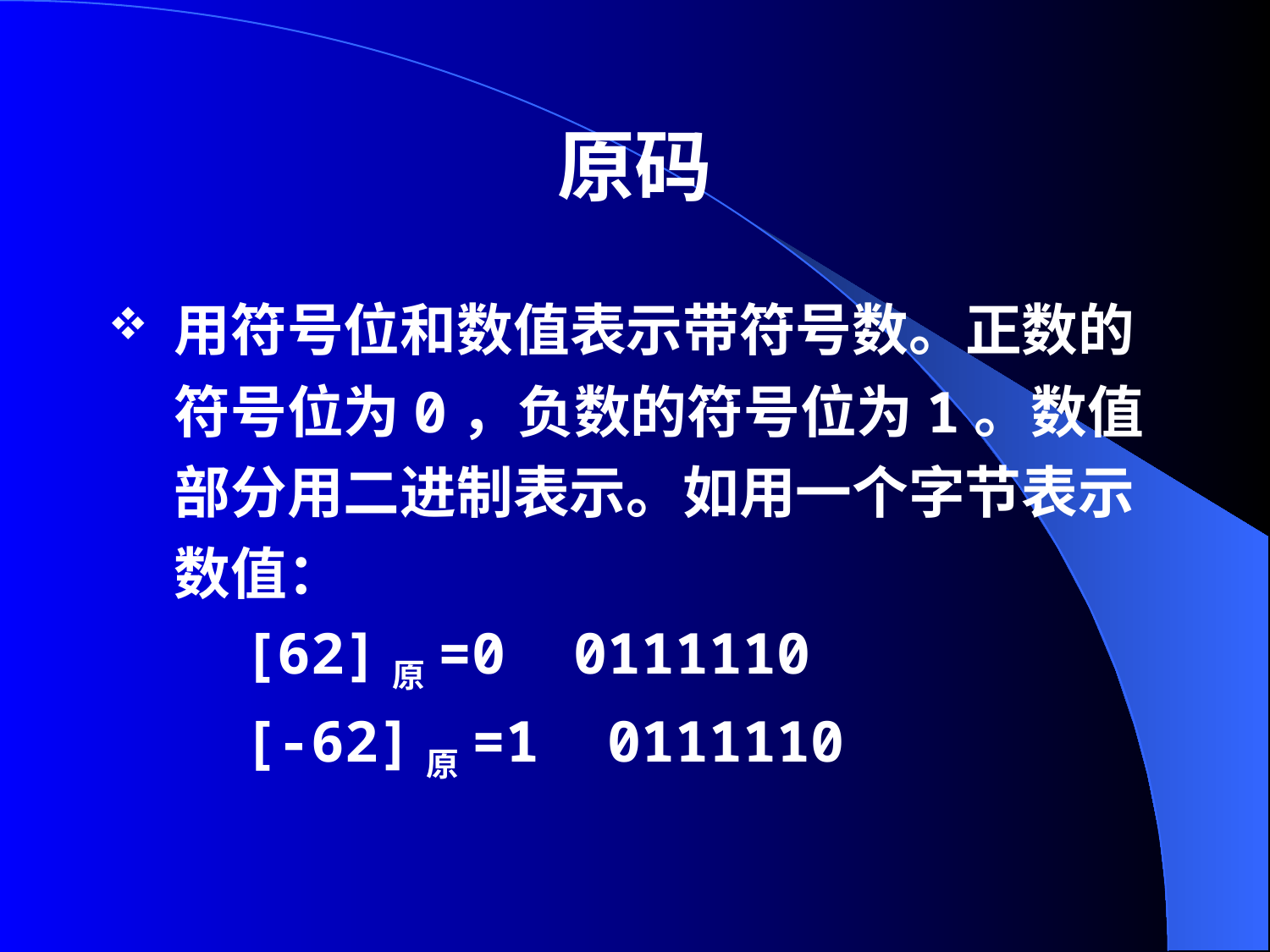

# 原码
用符号位和数值表示带符号数。正数的符号位为0，负数的符号位为1。数值部分用二进制表示。如用一个字节表示数值：
    [62]原=0  0111110
    [-62]原=1  0111110